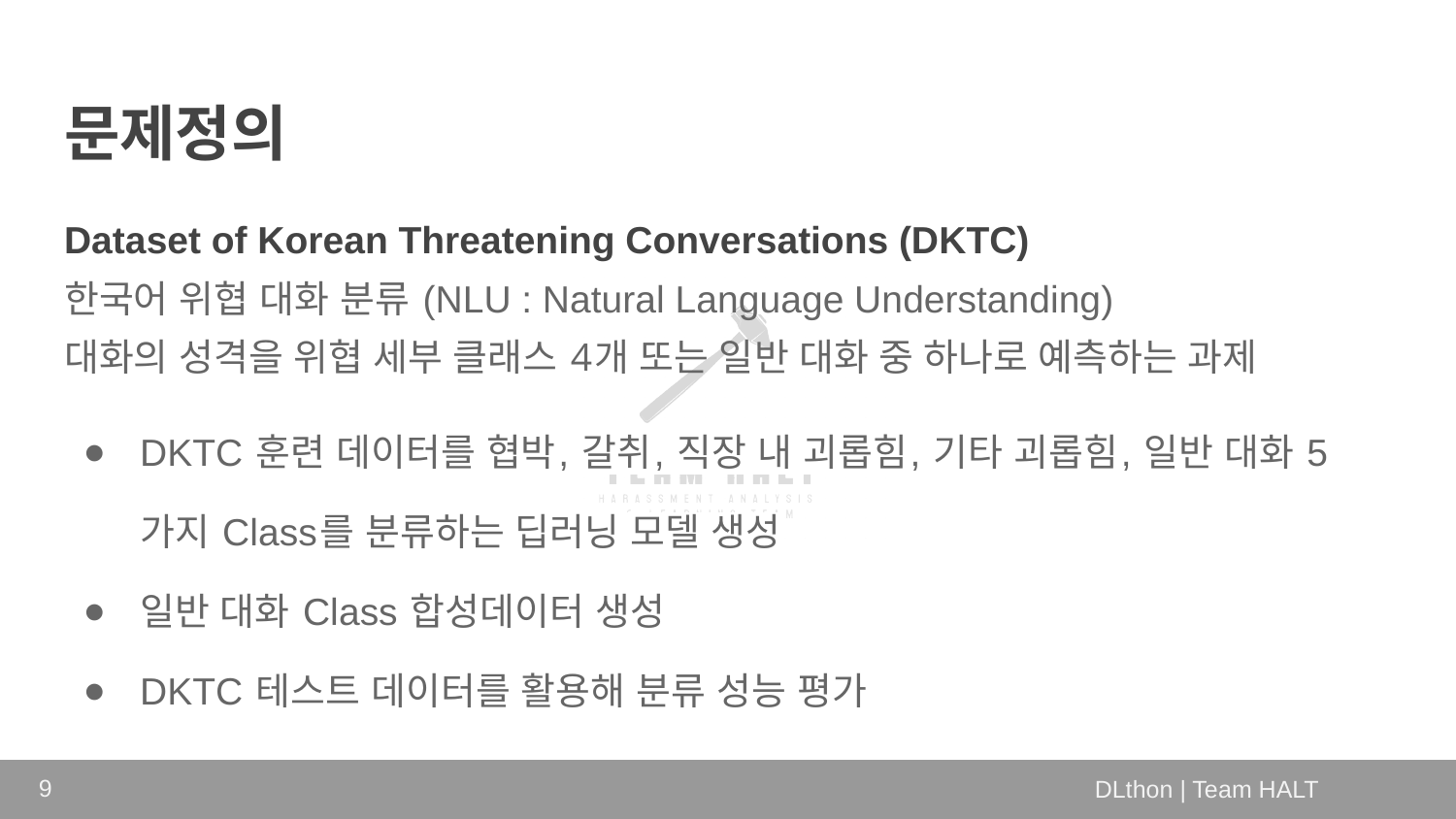

# 문제정의
Dataset of Korean Threatening Conversations (DKTC)
한국어 위협 대화 분류 (NLU : Natural Language Understanding)
대화의 성격을 위협 세부 클래스 4개 또는 일반 대화 중 하나로 예측하는 과제
DKTC 훈련 데이터를 협박, 갈취, 직장 내 괴롭힘, 기타 괴롭힘, 일반 대화 5가지 Class를 분류하는 딥러닝 모델 생성
일반 대화 Class 합성데이터 생성
DKTC 테스트 데이터를 활용해 분류 성능 평가

9